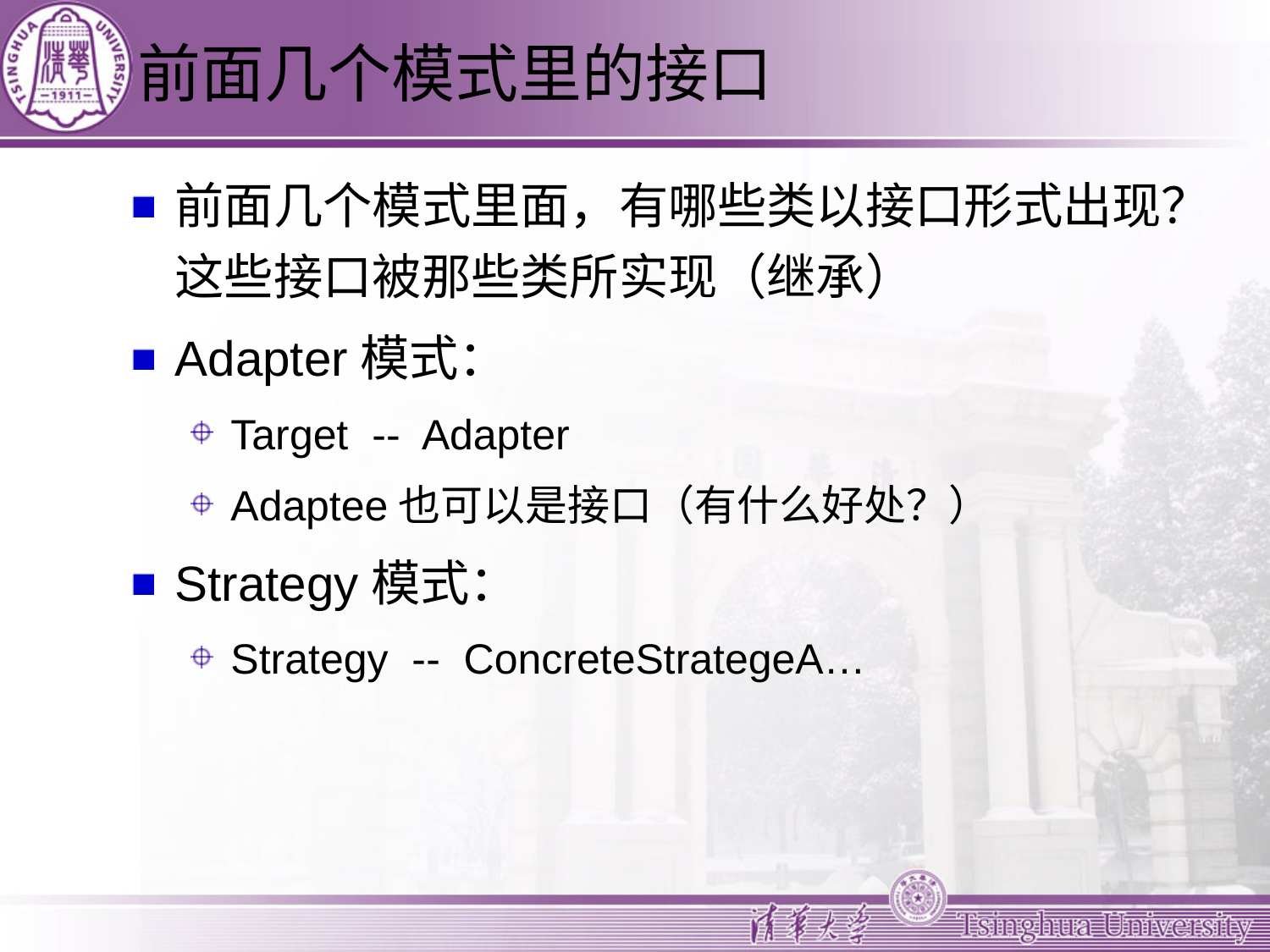

# 前面几个模式里的接口
前面几个模式里面，有哪些类以接口形式出现？这些接口被那些类所实现（继承）
Adapter模式：
Target  --  Adapter
Adaptee也可以是接口（有什么好处？）
Strategy模式：
Strategy  --  ConcreteStrategeA…